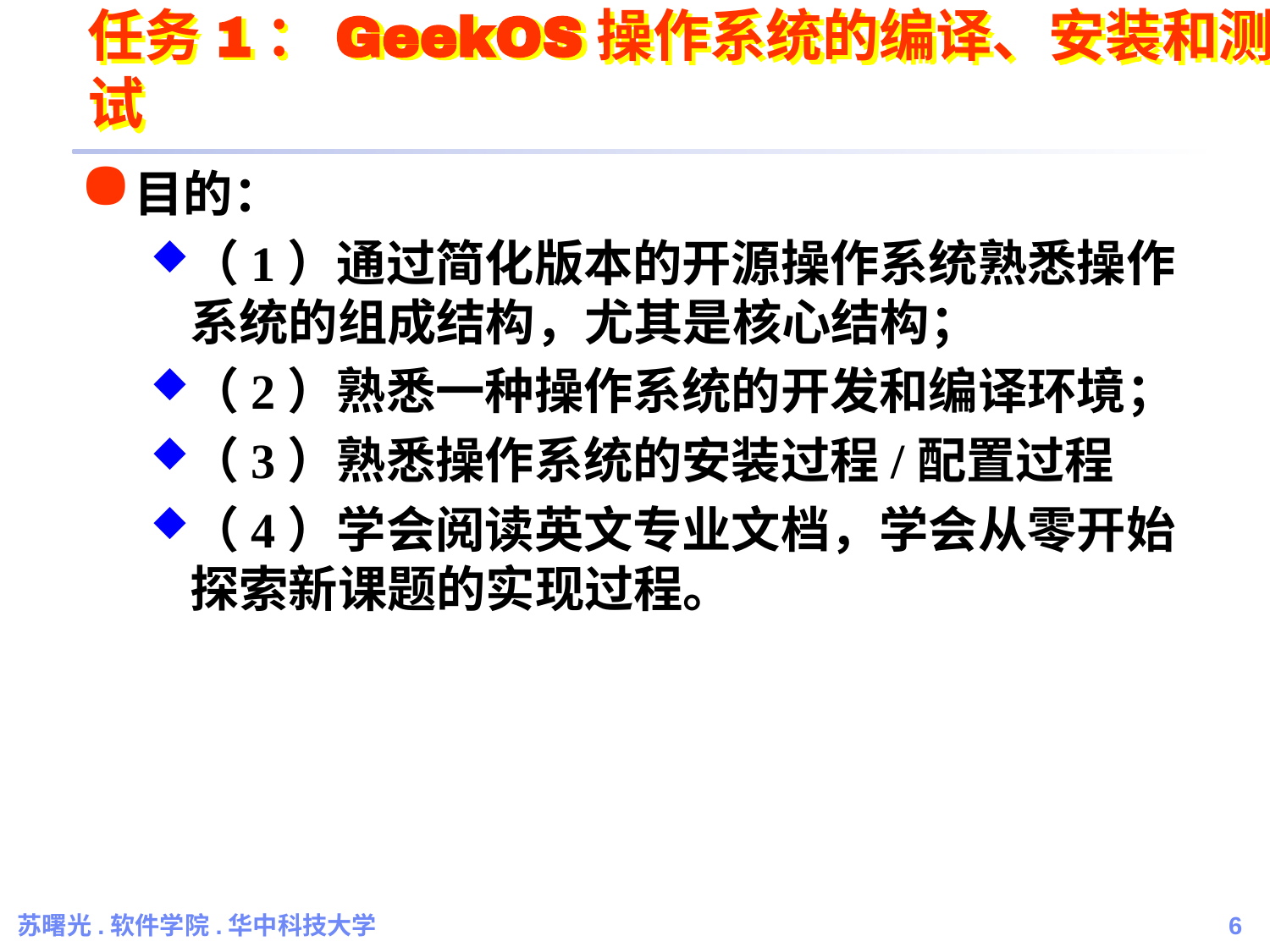

# 任务1：GeekOS操作系统的编译、安装和测试
目的：
（1）通过简化版本的开源操作系统熟悉操作系统的组成结构，尤其是核心结构；
（2）熟悉一种操作系统的开发和编译环境；
（3）熟悉操作系统的安装过程/配置过程
（4）学会阅读英文专业文档，学会从零开始探索新课题的实现过程。
苏曙光.软件学院.华中科技大学
6